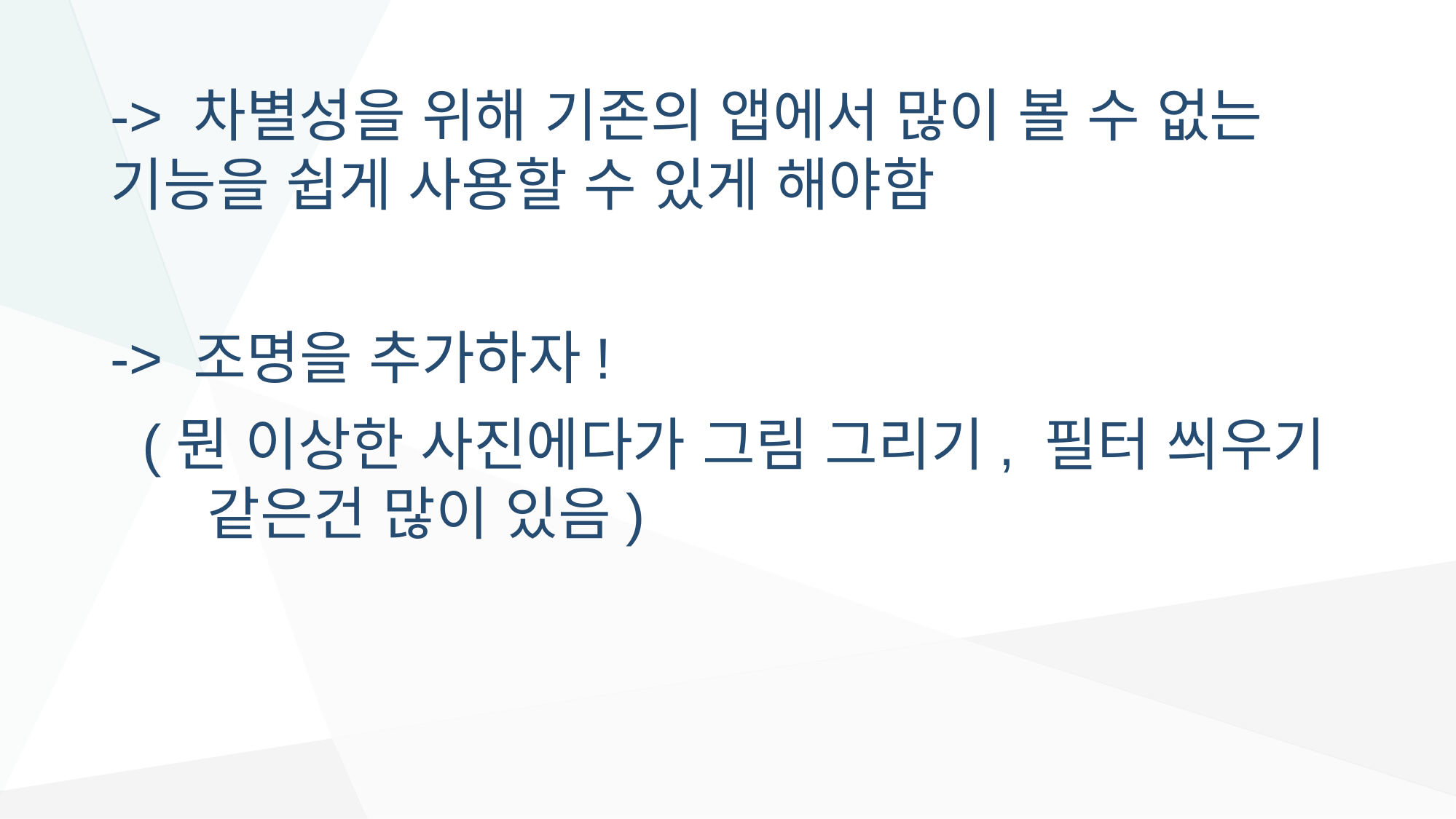

-> 차별성을 위해 기존의 앱에서 많이 볼 수 없는 기능을 쉽게 사용할 수 있게 해야함

-> 조명을 추가하자!
  (뭔 이상한 사진에다가 그림 그리기, 필터 씌우기          같은건 많이 있음)